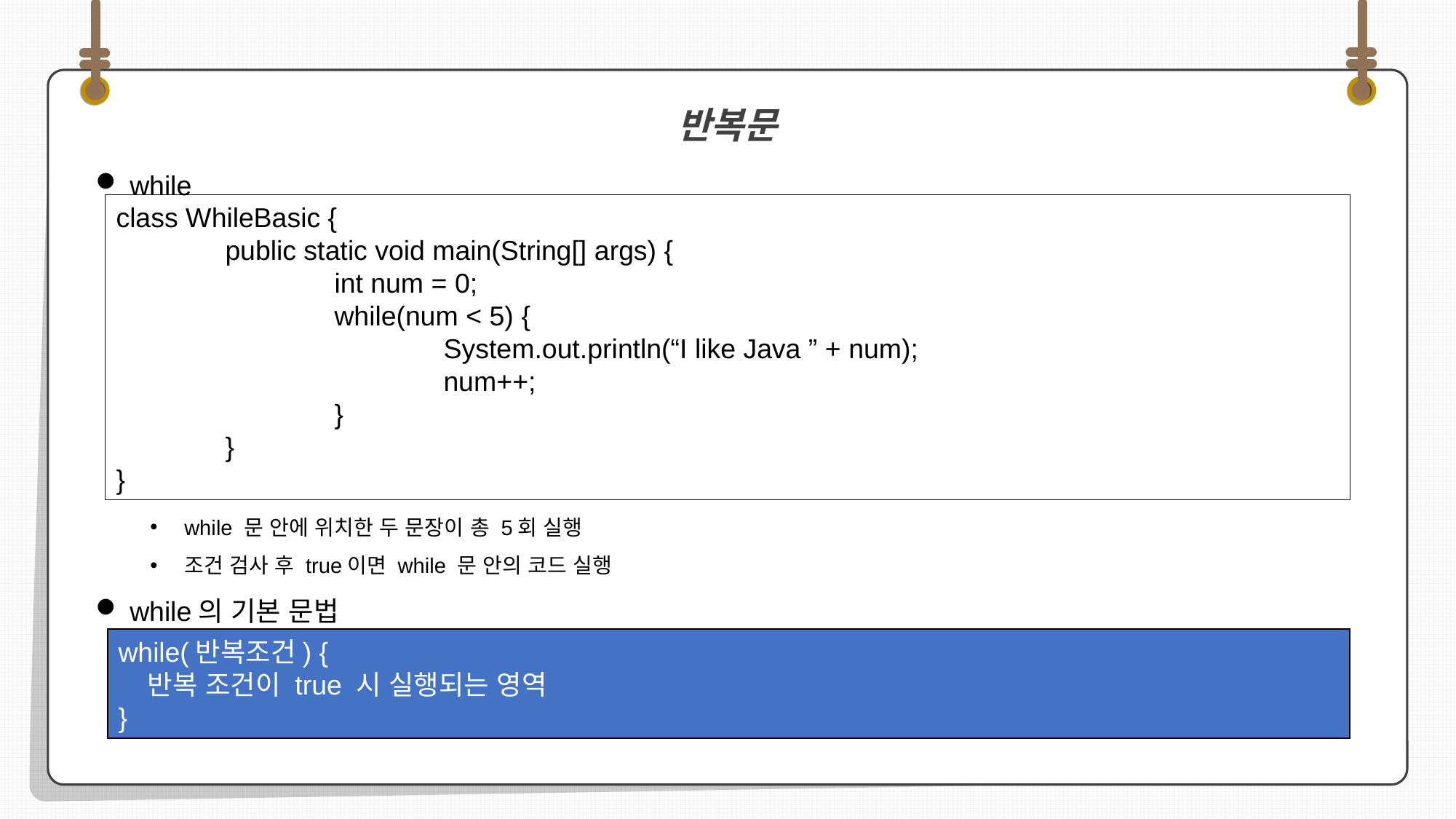

while

while 문 안에 위치한 두 문장이 총 5회 실행
조건 검사 후 true이면 while 문 안의 코드 실행
while의 기본 문법
반복문

class WhileBasic {
	public static void main(String[] args) {
		int num = 0;
		while(num < 5) {
			System.out.println(“I like Java ” + num);
			num++;
		}
	}
}
while(반복조건) {
   반복 조건이 true 시 실행되는 영역
}